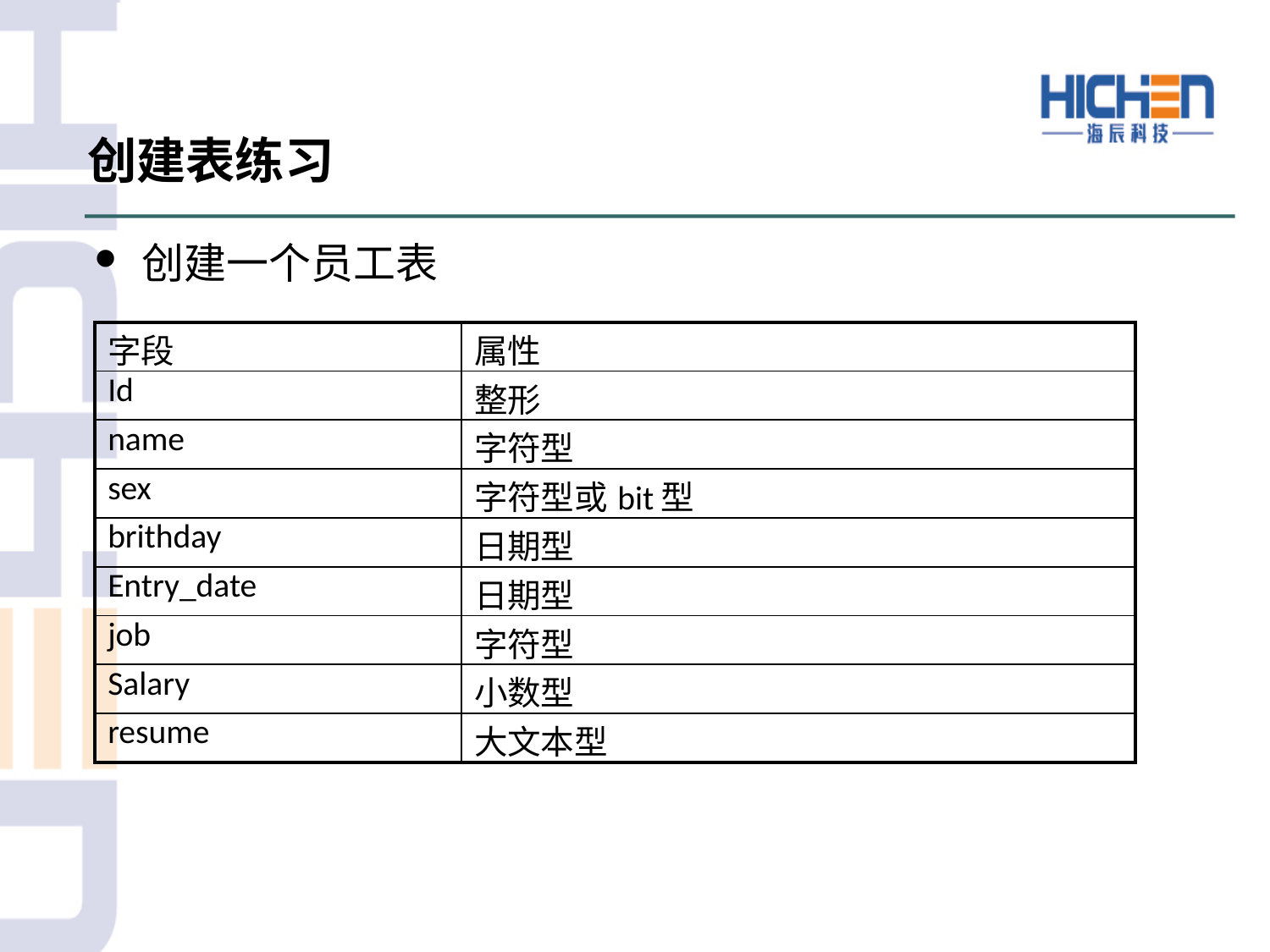

创建表练习

创建一个员工表
| 字段 | 属性 |
| --- | --- |
| Id | 整形 |
| name | 字符型 |
| sex | 字符型或bit型 |
| brithday | 日期型 |
| Entry\_date | 日期型 |
| job | 字符型 |
| Salary | 小数型 |
| resume | 大文本型 |